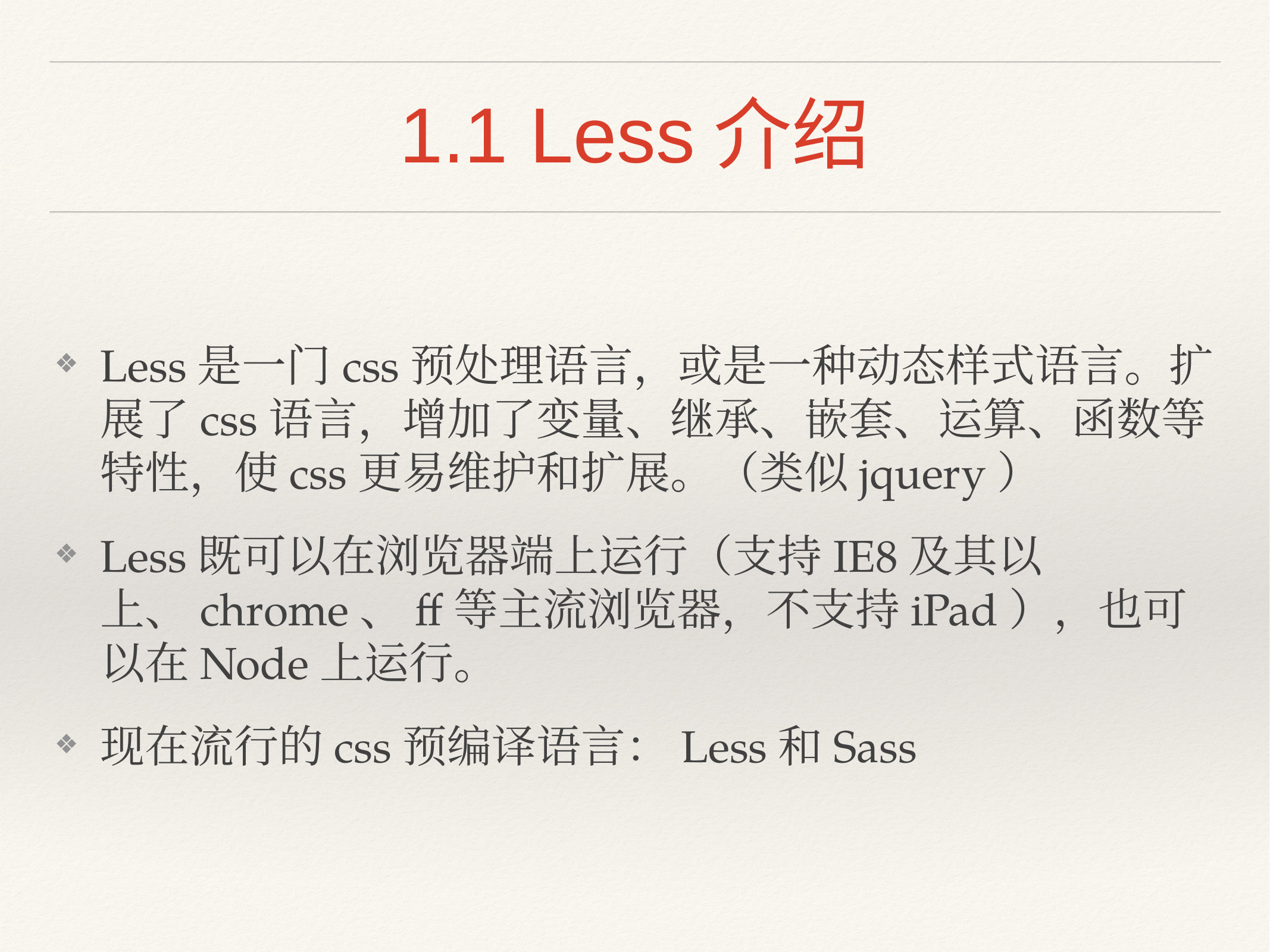

# 1.1 Less介绍
Less是一门css预处理语言，或是一种动态样式语言。扩展了css语言，增加了变量、继承、嵌套、运算、函数等特性，使css更易维护和扩展。（类似jquery）
Less既可以在浏览器端上运行（支持IE8及其以上、chrome、ff等主流浏览器，不支持iPad），也可以在Node上运行。
现在流行的css预编译语言：Less和Sass
5